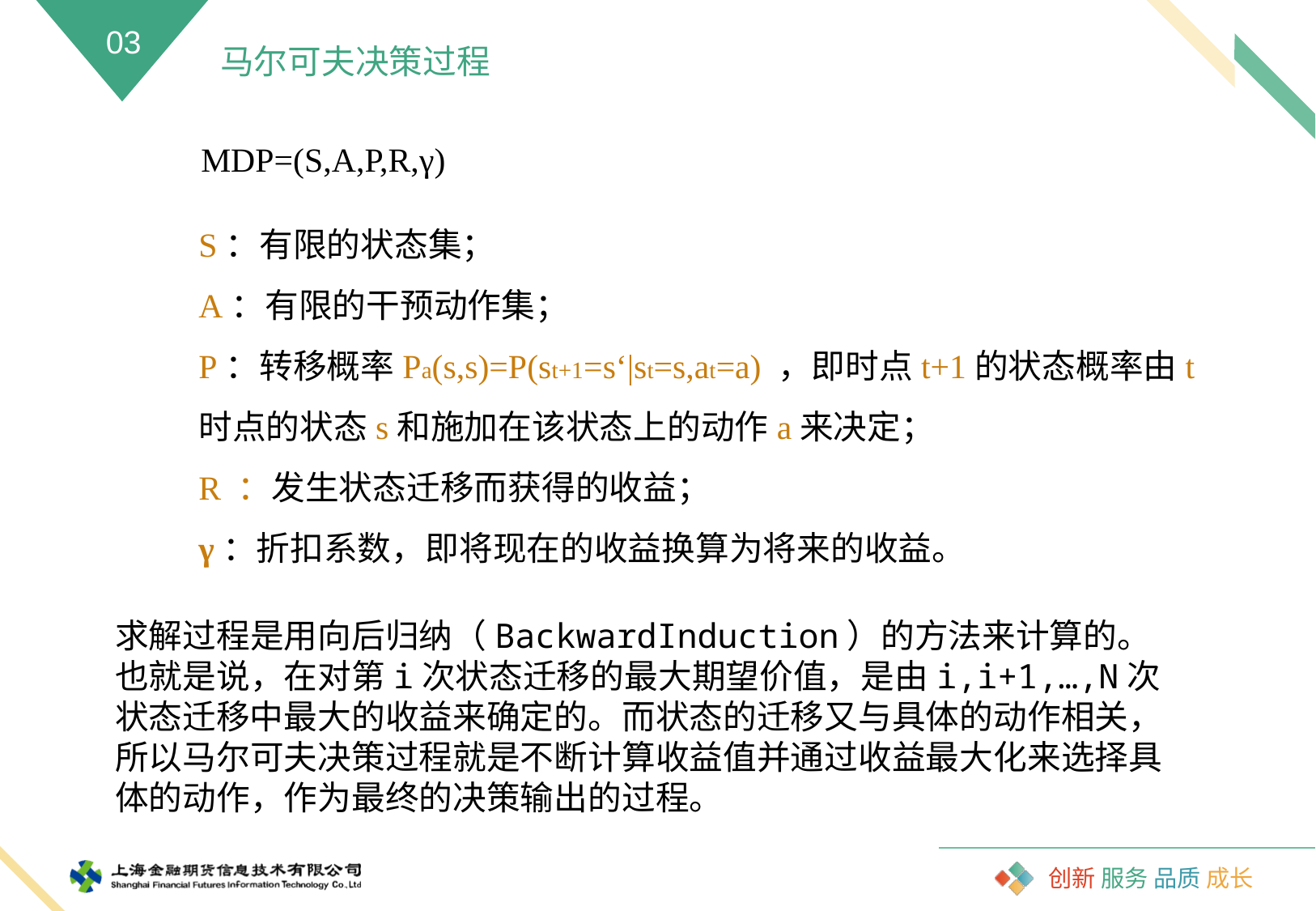

03
马尔可夫决策过程
MDP=(S,A,P,R,γ)
S：有限的状态集；
A：有限的干预动作集；
P：转移概率Pa(s,s)=P(st+1=s‘|st=s,at=a) ，即时点t+1的状态概率由t时点的状态s和施加在该状态上的动作a来决定；
R ：发生状态迁移而获得的收益；
γ：折扣系数，即将现在的收益换算为将来的收益。
求解过程是用向后归纳（BackwardInduction）的方法来计算的。也就是说，在对第i次状态迁移的最大期望价值，是由i,i+1,…,N次状态迁移中最大的收益来确定的。而状态的迁移又与具体的动作相关，所以马尔可夫决策过程就是不断计算收益值并通过收益最大化来选择具体的动作，作为最终的决策输出的过程。